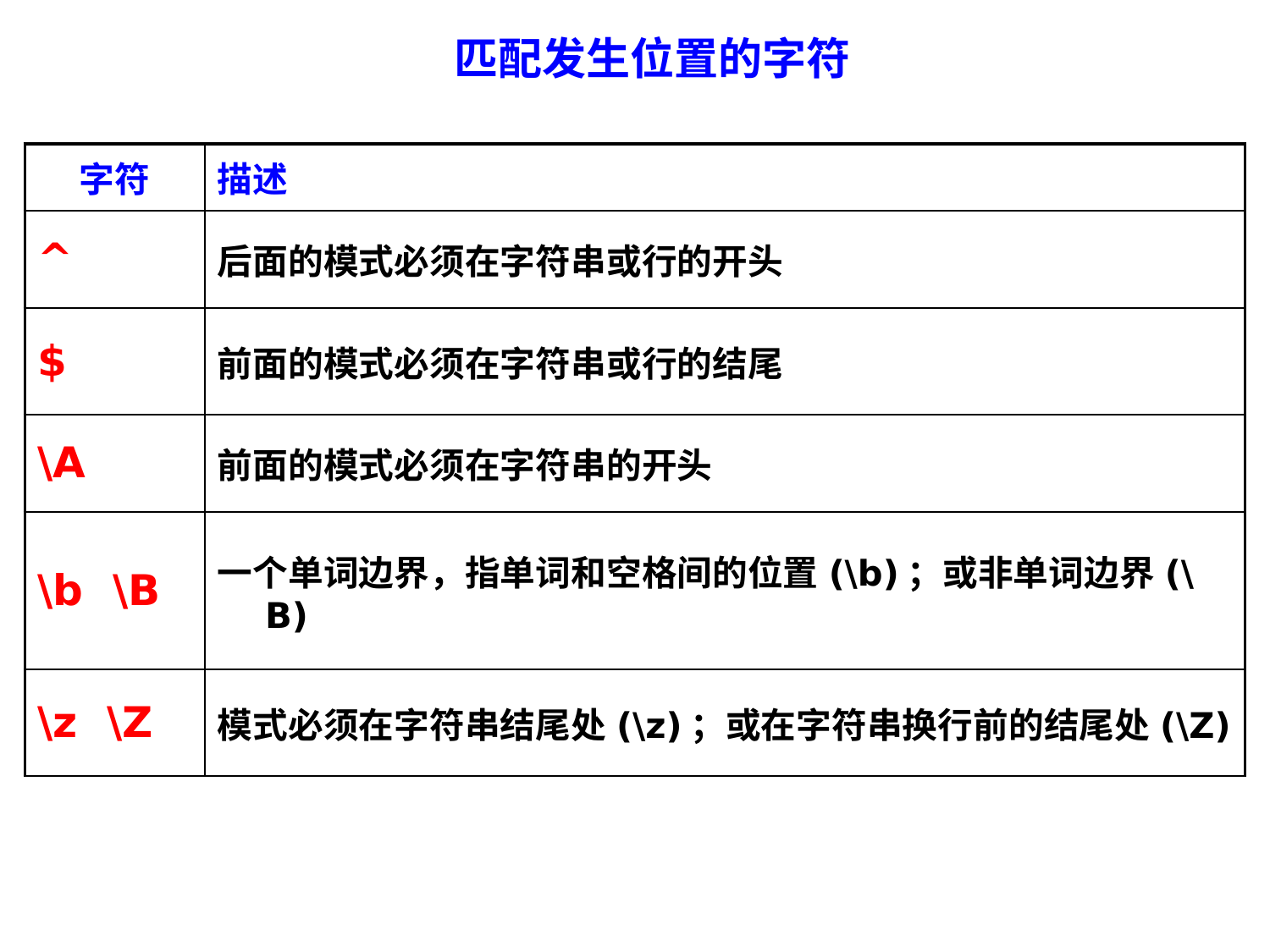

匹配发生位置的字符
| 字符 | 描述 |
| --- | --- |
| ^ | 后面的模式必须在字符串或行的开头 |
| $ | 前面的模式必须在字符串或行的结尾 |
| \A | 前面的模式必须在字符串的开头 |
| \b \B | 一个单词边界，指单词和空格间的位置(\b)；或非单词边界(\B) |
| \z \Z | 模式必须在字符串结尾处(\z)；或在字符串换行前的结尾处(\Z) |